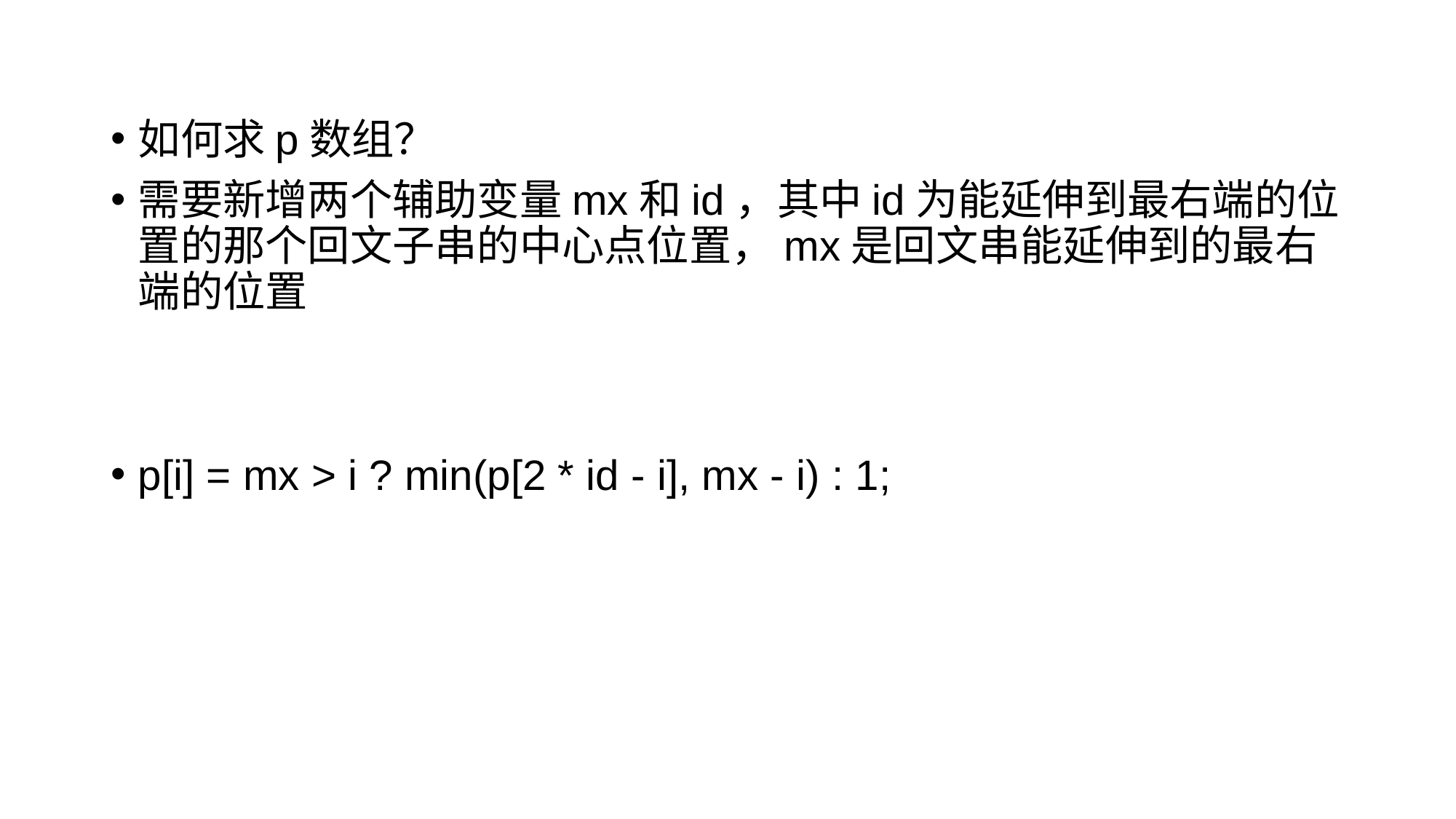

如何求p数组？
需要新增两个辅助变量mx和id，其中id为能延伸到最右端的位置的那个回文子串的中心点位置，mx是回文串能延伸到的最右端的位置

p[i] = mx > i ? min(p[2 * id - i], mx - i) : 1;